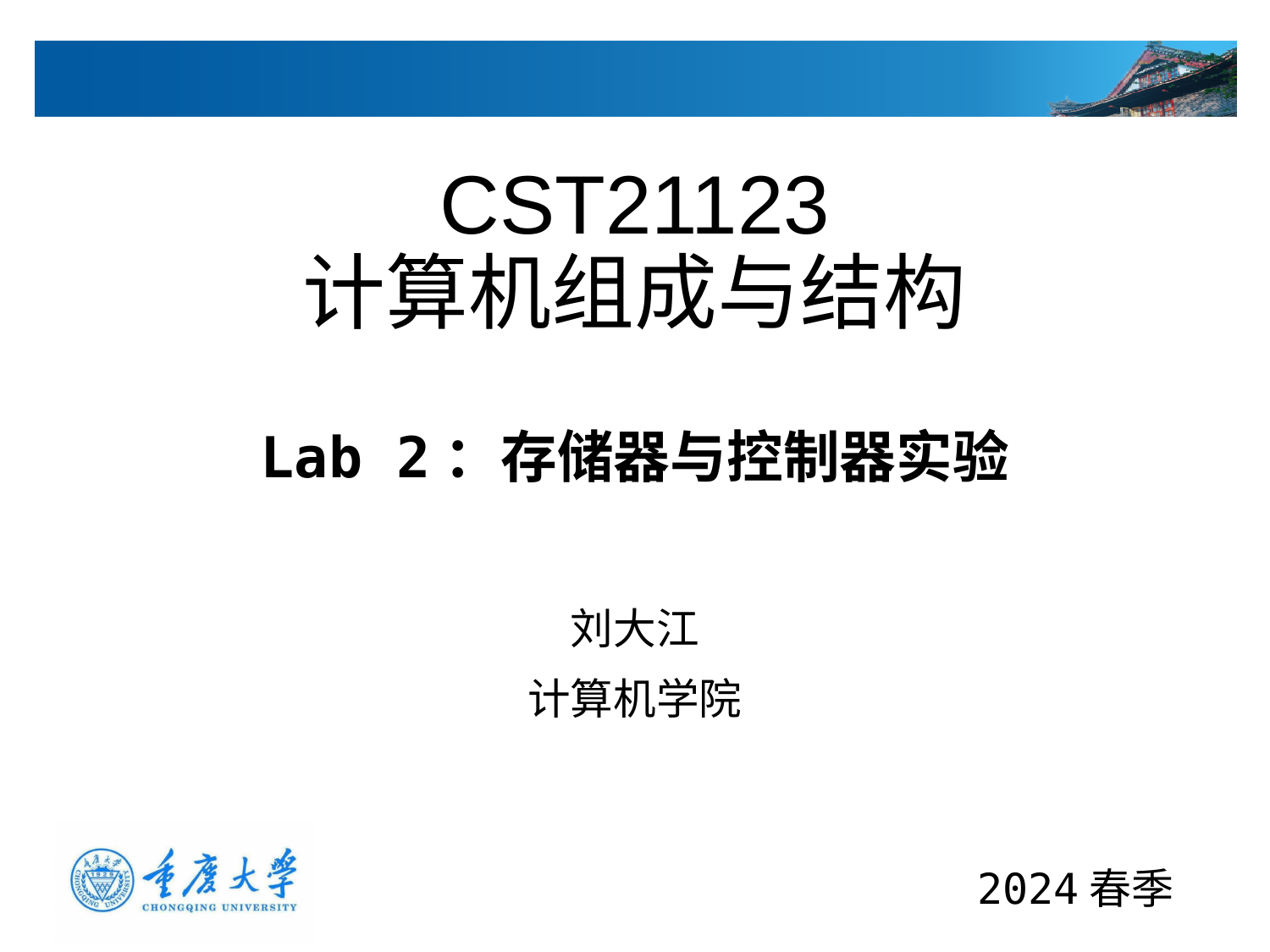

# CST21123 计算机组成与结构
Lab 2：存储器与控制器实验
刘大江
计算机学院
2024春季
1